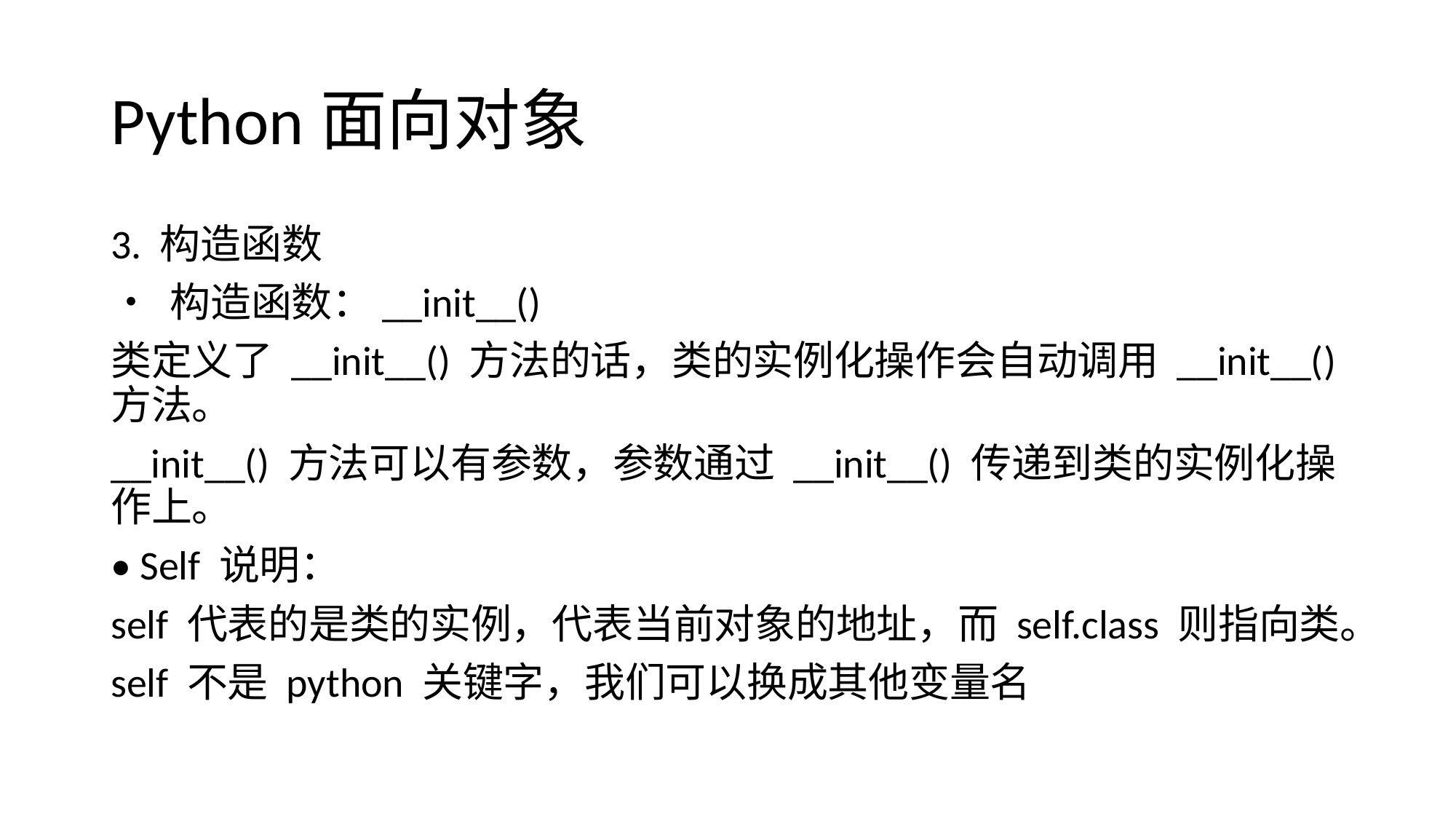

# Python面向对象
3. 构造函数
• 构造函数：__init__()
类定义了 __init__() 方法的话，类的实例化操作会自动调用 __init__() 方法。
__init__() 方法可以有参数，参数通过 __init__() 传递到类的实例化操作上。
• Self 说明：
self 代表的是类的实例，代表当前对象的地址，而 self.class 则指向类。
self 不是 python 关键字，我们可以换成其他变量名